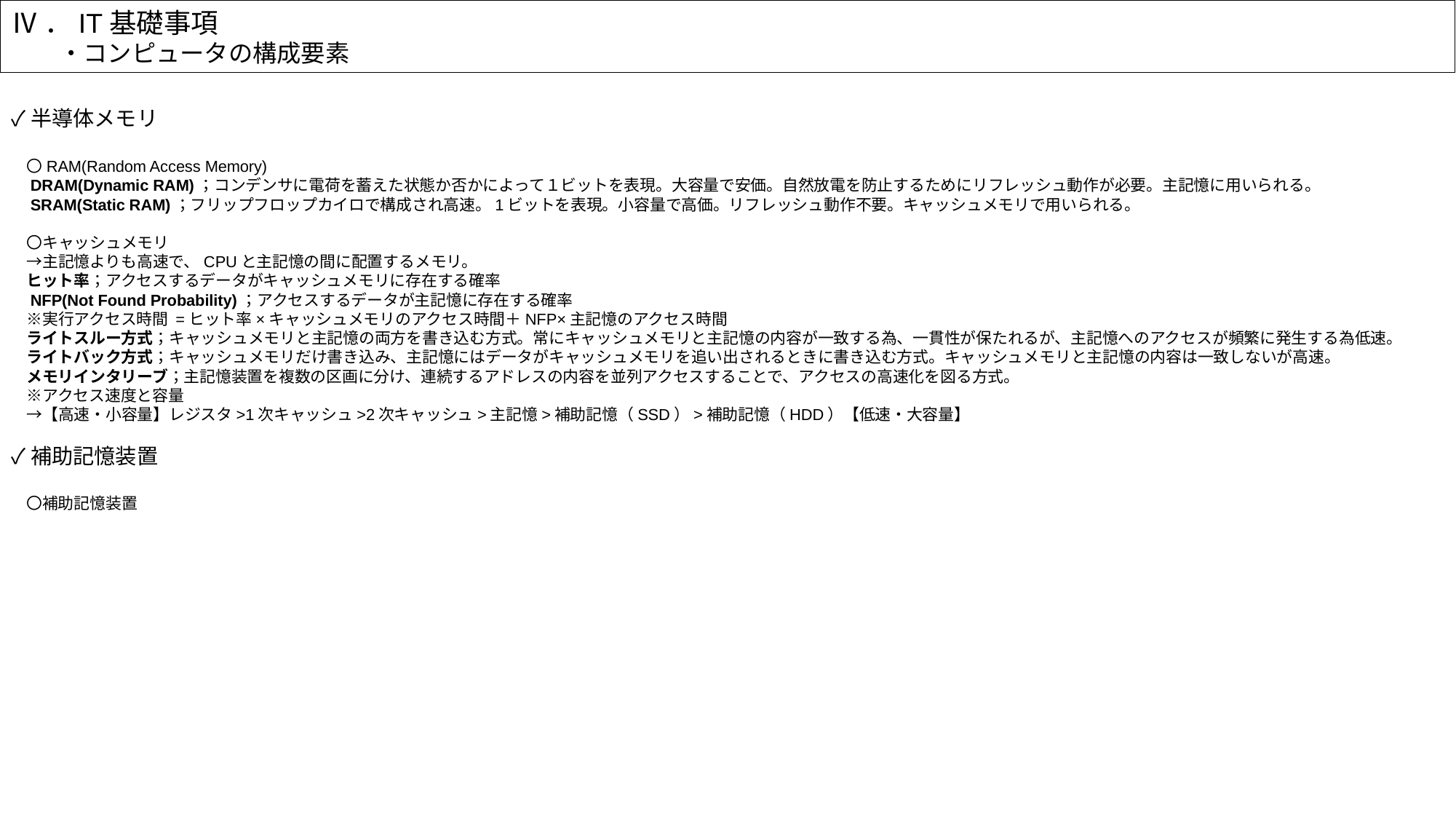

Ⅳ．IT基礎事項
　　・コンピュータの構成要素
✓半導体メモリ

　〇RAM(Random Access Memory)
　DRAM(Dynamic RAM)；コンデンサに電荷を蓄えた状態か否かによって１ビットを表現。大容量で安価。自然放電を防止するためにリフレッシュ動作が必要。主記憶に用いられる。
　SRAM(Static RAM)；フリップフロップカイロで構成され高速。1ビットを表現。小容量で高価。リフレッシュ動作不要。キャッシュメモリで用いられる。

　〇キャッシュメモリ
　→主記憶よりも高速で、CPUと主記憶の間に配置するメモリ。
　ヒット率；アクセスするデータがキャッシュメモリに存在する確率
　NFP(Not Found Probability)；アクセスするデータが主記憶に存在する確率
　※実行アクセス時間 =ヒット率×キャッシュメモリのアクセス時間＋NFP×主記憶のアクセス時間
　ライトスルー方式；キャッシュメモリと主記憶の両方を書き込む方式。常にキャッシュメモリと主記憶の内容が一致する為、一貫性が保たれるが、主記憶へのアクセスが頻繁に発生する為低速。
　ライトバック方式；キャッシュメモリだけ書き込み、主記憶にはデータがキャッシュメモリを追い出されるときに書き込む方式。キャッシュメモリと主記憶の内容は一致しないが高速。
　メモリインタリーブ；主記憶装置を複数の区画に分け、連続するアドレスの内容を並列アクセスすることで、アクセスの高速化を図る方式。
　※アクセス速度と容量
　→【高速・小容量】レジスタ>1次キャッシュ>2次キャッシュ>主記憶>補助記憶（SSD）>補助記憶（HDD）【低速・大容量】

✓補助記憶装置

　〇補助記憶装置